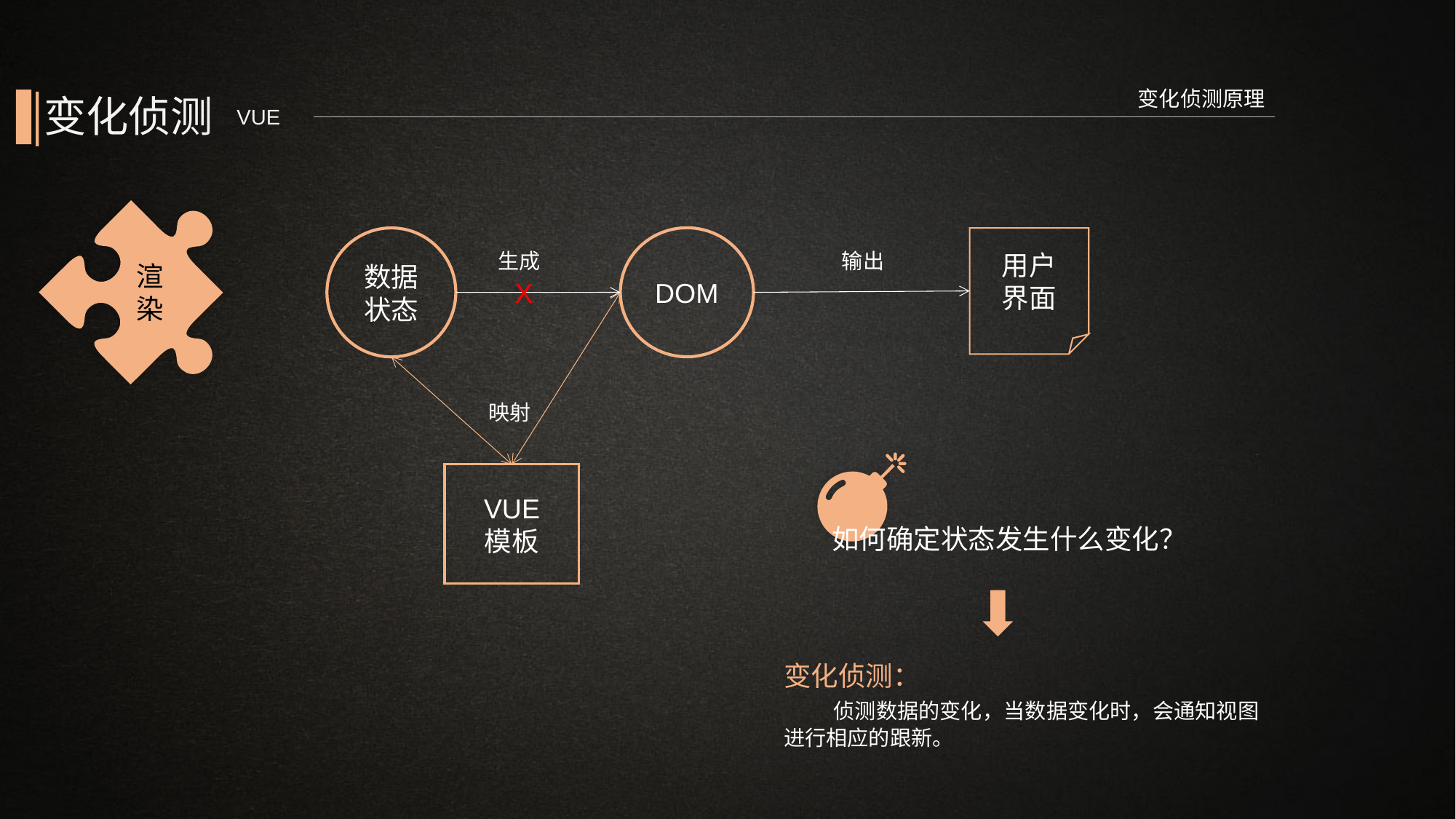

变化侦测原理
变化侦测
VUE

渲染
DOM
数据状态
用户
界面
生成
输出
X
映射
VUE
模板

如何确定状态发生什么变化？

变化侦测：
       侦测数据的变化，当数据变化时，会通知视图进行相应的跟新。